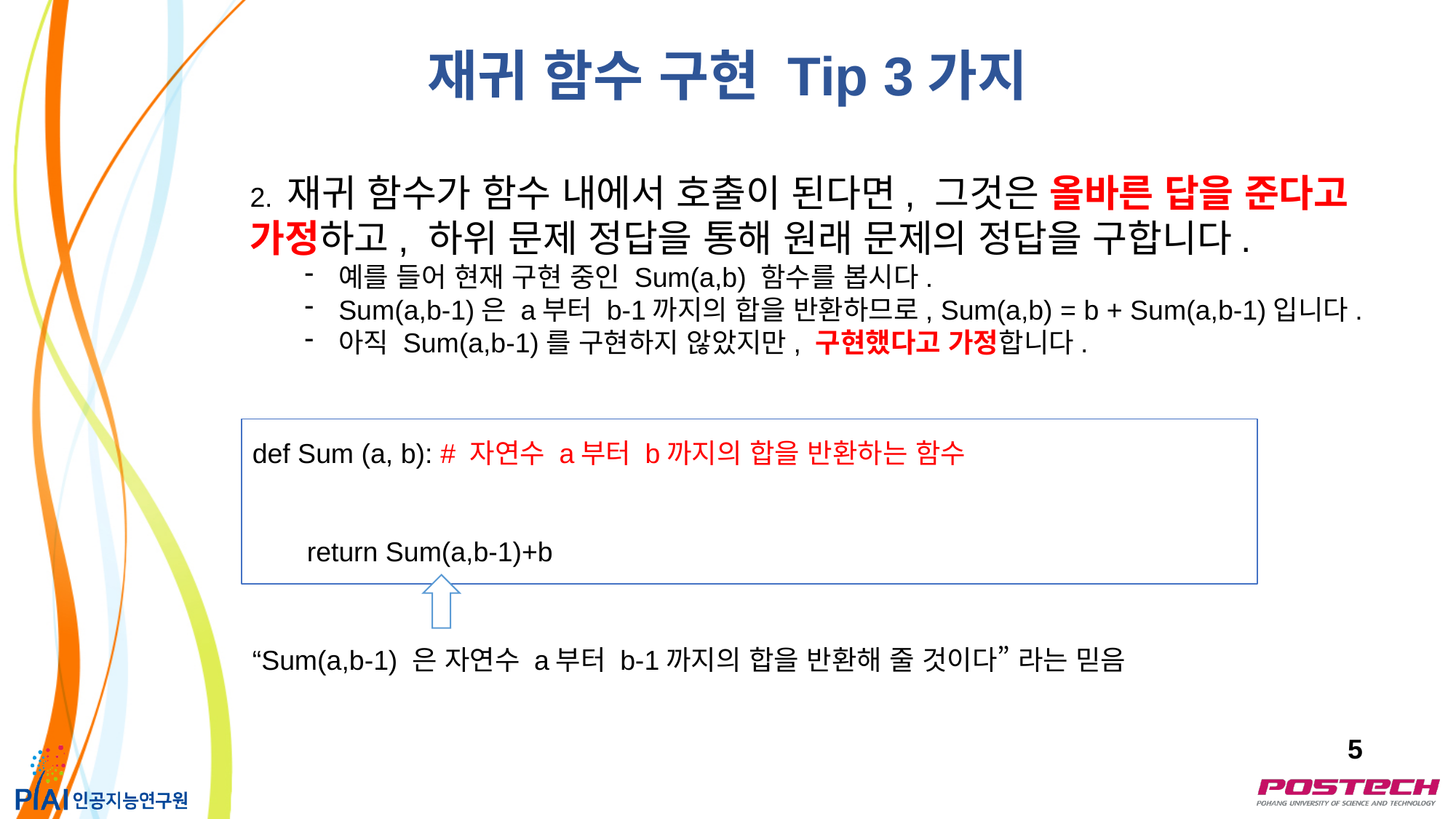

재귀 함수 구현 Tip 3가지
2. 재귀 함수가 함수 내에서 호출이 된다면, 그것은 올바른 답을 준다고 가정하고, 하위 문제 정답을 통해 원래 문제의 정답을 구합니다.
예를 들어 현재 구현 중인 Sum(a,b) 함수를 봅시다.
Sum(a,b-1)은 a부터 b-1까지의 합을 반환하므로, Sum(a,b) = b + Sum(a,b-1)입니다.
아직 Sum(a,b-1)를 구현하지 않았지만, 구현했다고 가정합니다.
def Sum (a, b): # 자연수 a부터 b까지의 합을 반환하는 함수
if a==b:
return a
return Sum(a,b-1)+b

“Sum(a,b-1) 은 자연수 a부터 b-1까지의 합을 반환해 줄 것이다” 라는 믿음